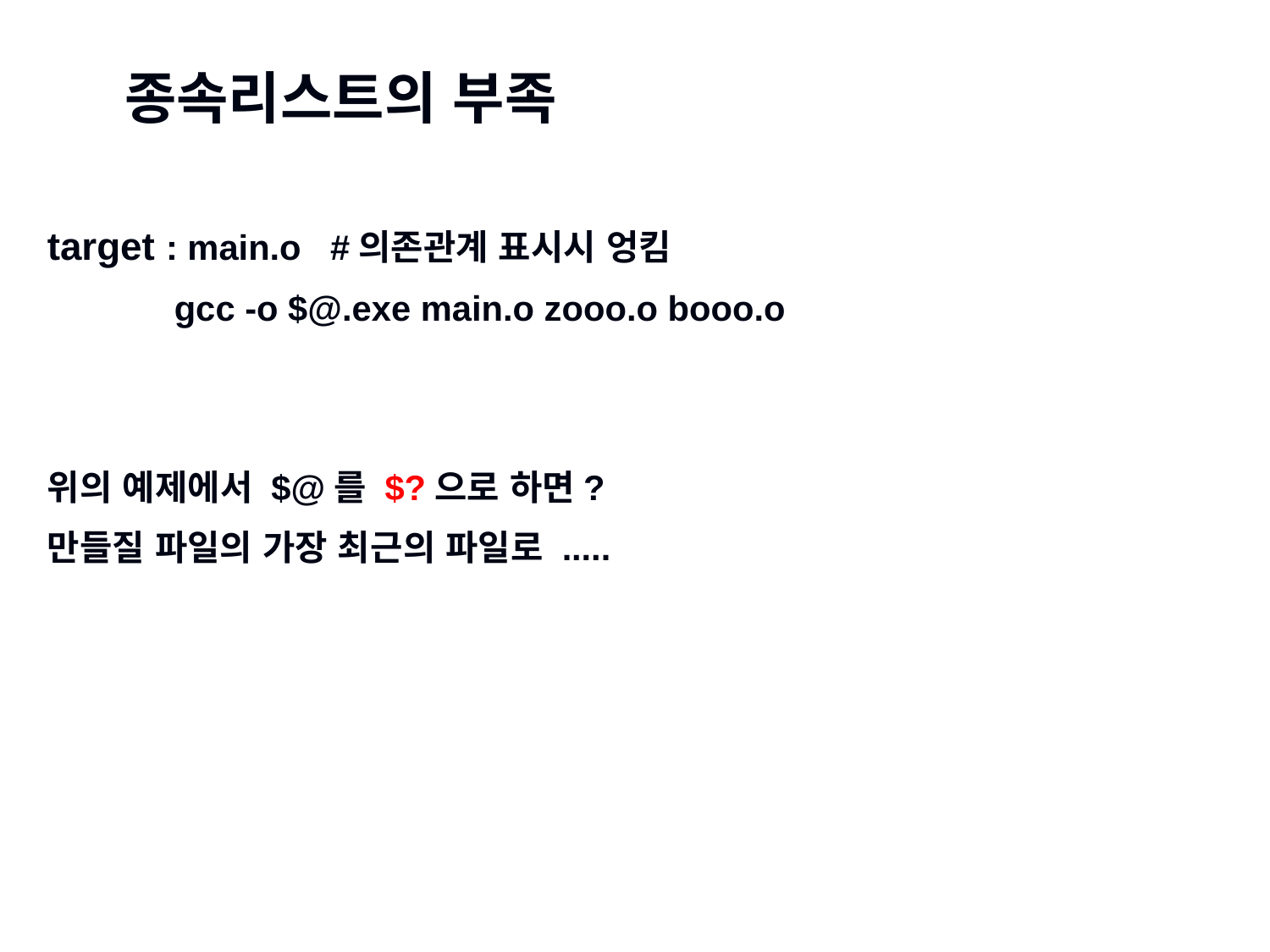

종속리스트의 부족
target : main.o   #의존관계 표시시 엉킴
	gcc -o $@.exe main.o zooo.o booo.o

위의 예제에서 $@를 $?으로 하면?
만들질 파일의 가장 최근의 파일로 .....

443